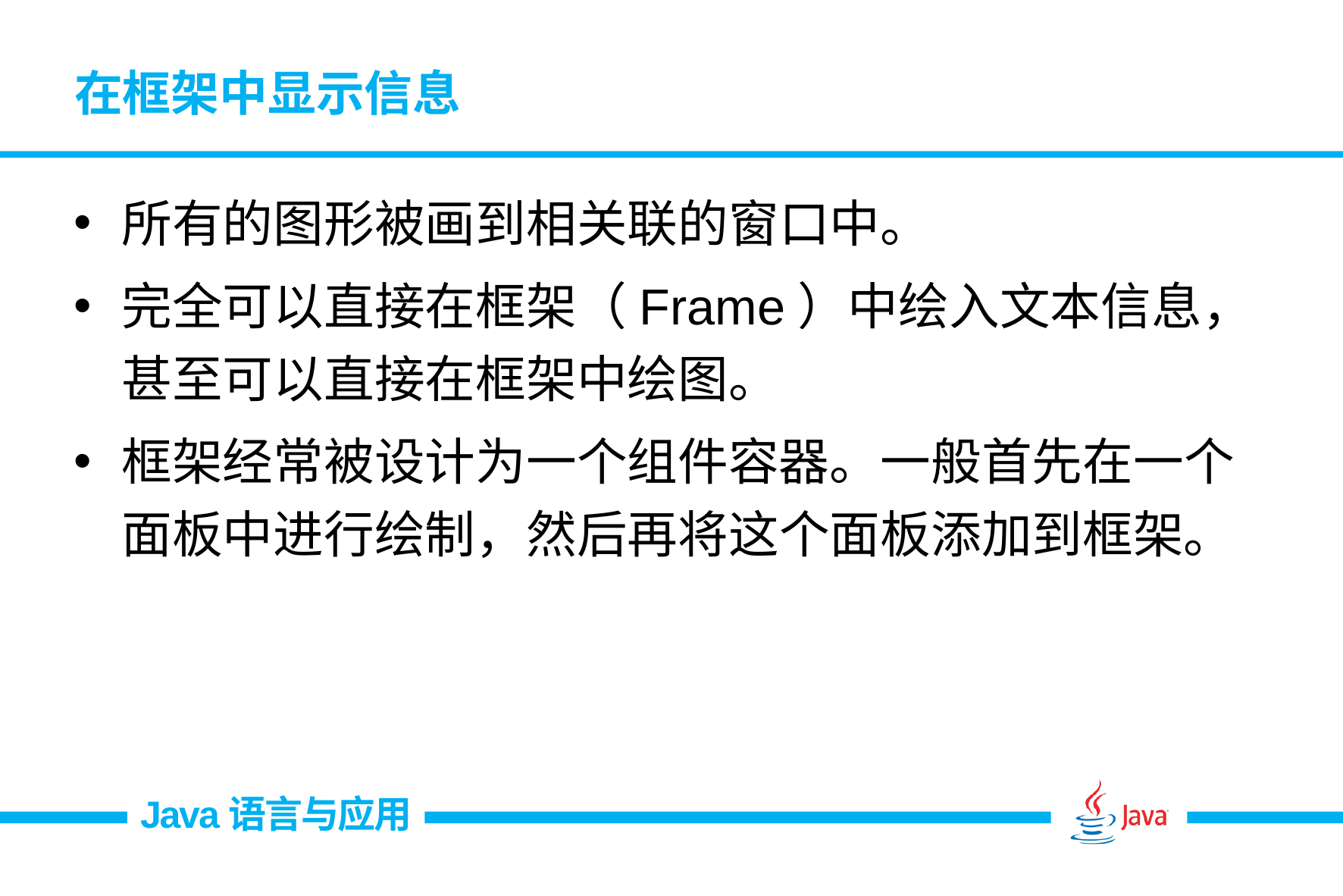

# 在框架中显示信息
所有的图形被画到相关联的窗口中。
完全可以直接在框架（Frame）中绘入文本信息，甚至可以直接在框架中绘图。
框架经常被设计为一个组件容器。一般首先在一个面板中进行绘制，然后再将这个面板添加到框架。